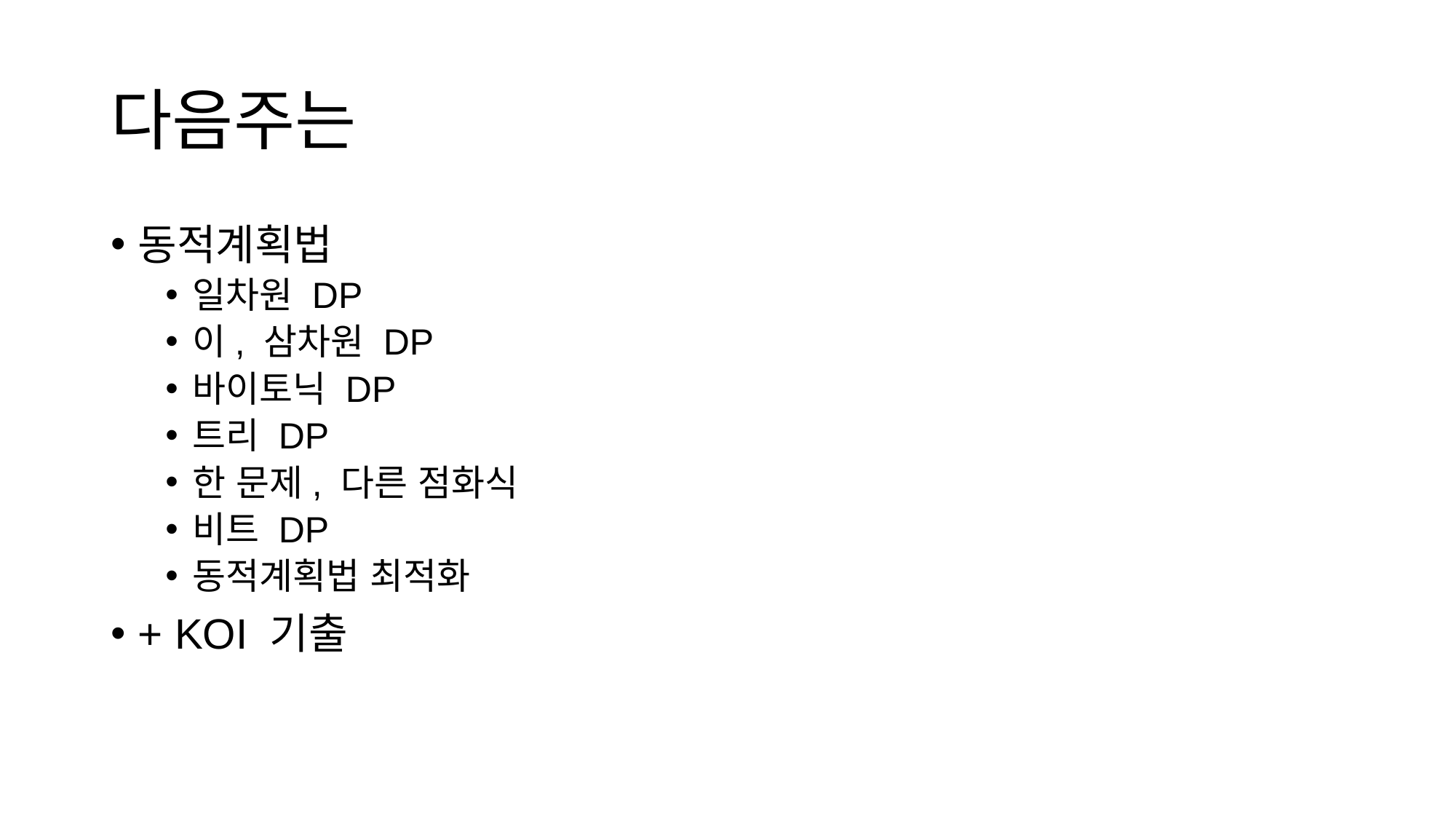

# 다음주는
동적계획법
일차원 DP
이, 삼차원 DP
바이토닉 DP
트리 DP
한 문제, 다른 점화식
비트 DP
동적계획법 최적화
+ KOI 기출